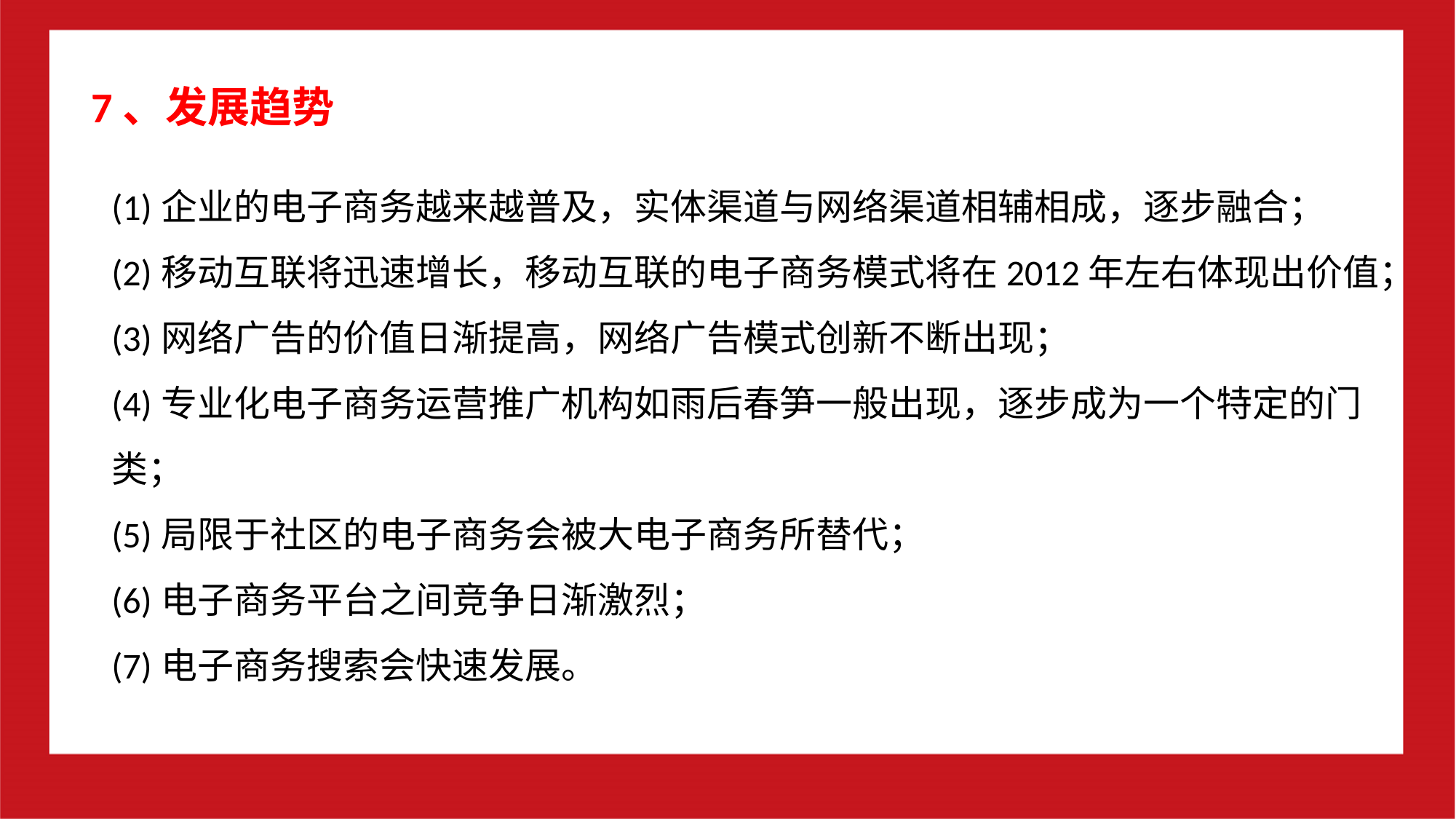

7、发展趋势
(1)企业的电子商务越来越普及，实体渠道与网络渠道相辅相成，逐步融合；
(2)移动互联将迅速增长，移动互联的电子商务模式将在2012年左右体现出价值；
(3)网络广告的价值日渐提高，网络广告模式创新不断出现；
(4)专业化电子商务运营推广机构如雨后春笋一般出现，逐步成为一个特定的门类；
(5)局限于社区的电子商务会被大电子商务所替代；
(6)电子商务平台之间竞争日渐激烈；
(7)电子商务搜索会快速发展。